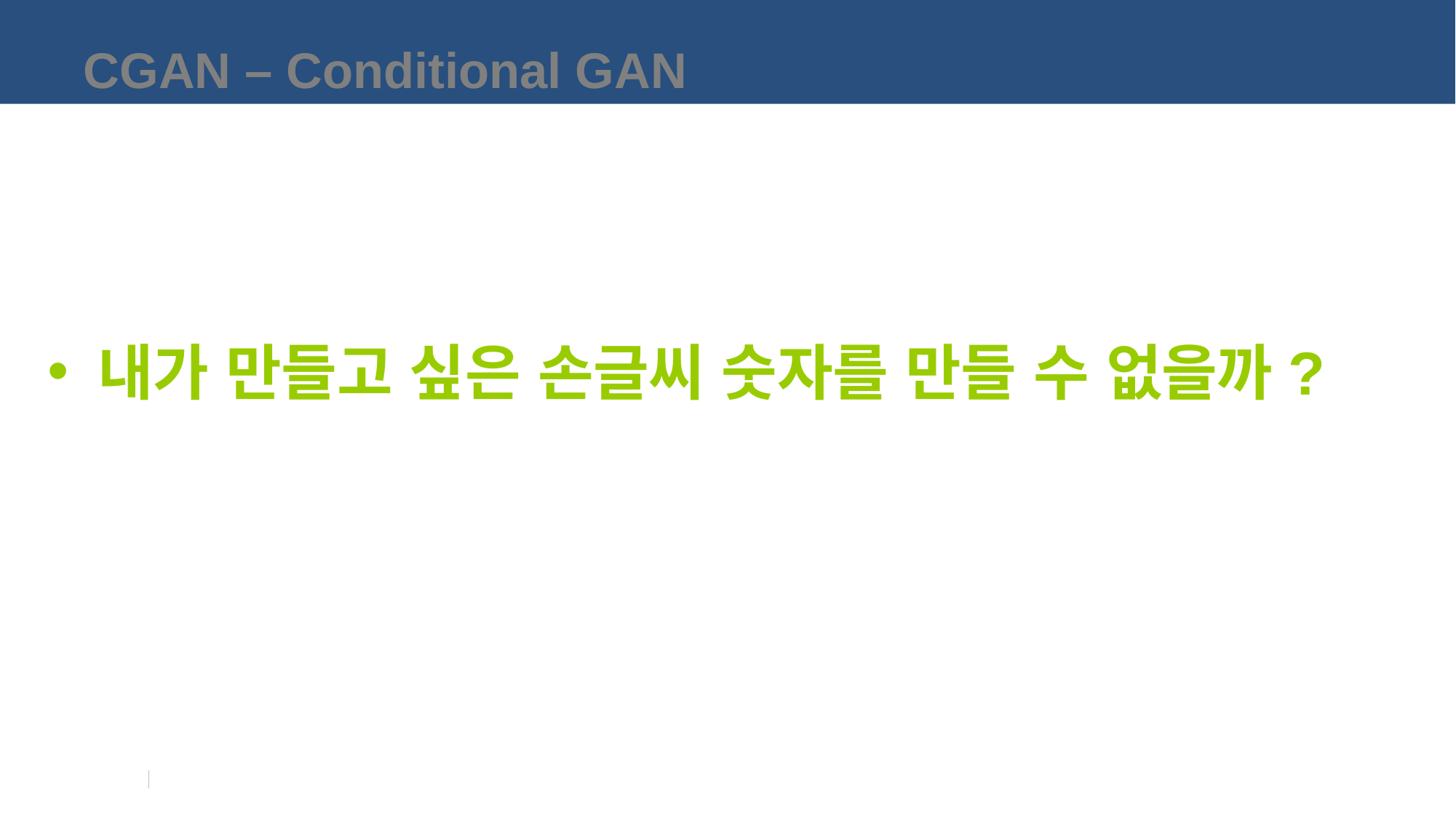

# CGAN – Conditional GAN
내가 만들고 싶은 손글씨 숫자를 만들 수 없을까?